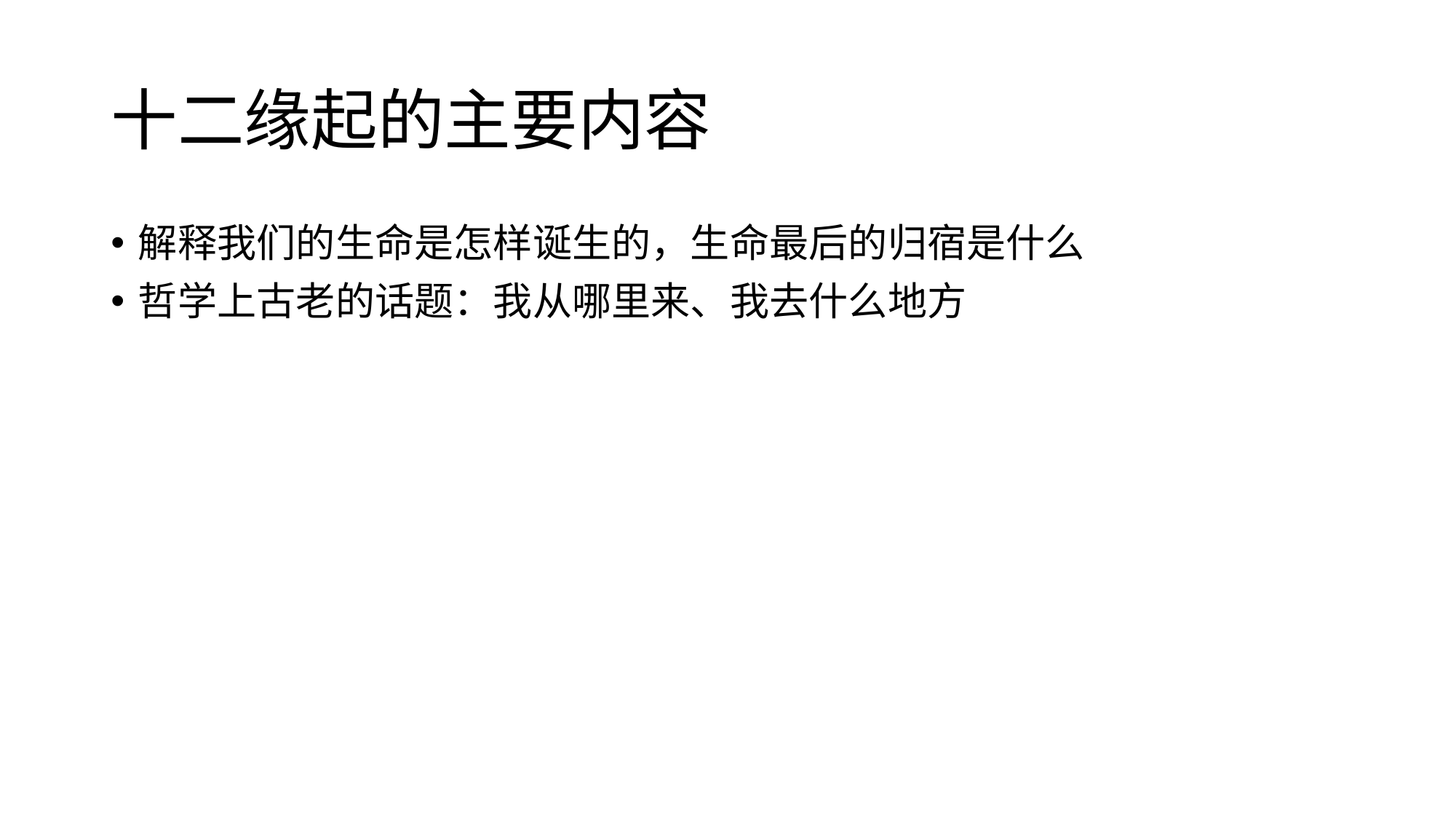

# 十二缘起的主要内容
解释我们的生命是怎样诞生的，生命最后的归宿是什么
哲学上古老的话题：我从哪里来、我去什么地方